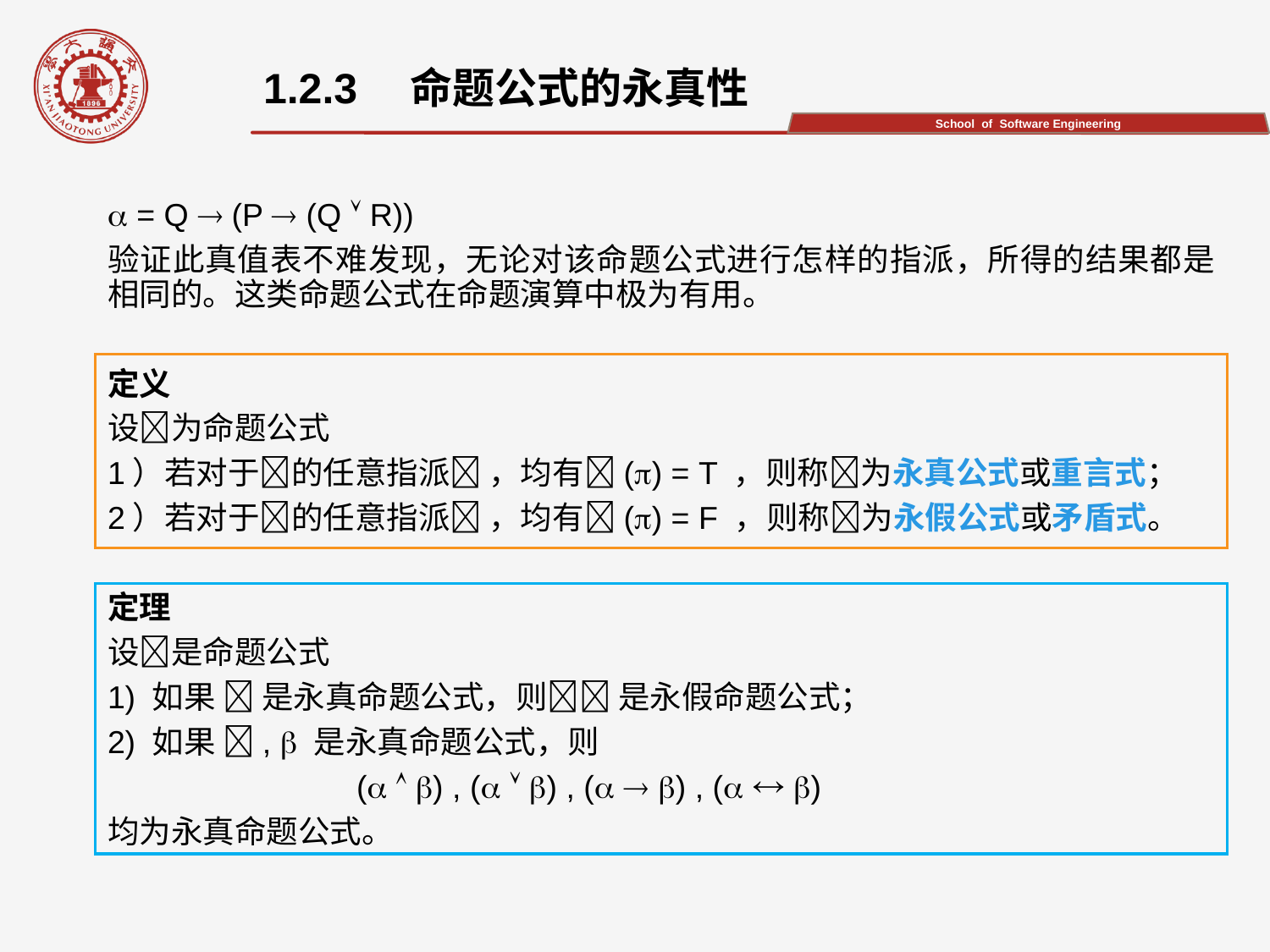

1.2.3　命题公式的永真性
α = Q → (P → (Q ∨ R))
验证此真值表不难发现，无论对该命题公式进行怎样的指派，所得的结果都是相同的。这类命题公式在命题演算中极为有用。

定义
设α为命题公式
1）若对于α的任意指派π ，均有α(π) = T ，则称α为永真公式或重言式；
2）若对于α的任意指派π ，均有α(π) = F ，则称α为永假公式或矛盾式。

定理
设α是命题公式
1) 如果 α 是永真命题公式，则¬α 是永假命题公式；
2) 如果 α, β 是永真命题公式，则
                            (α ∧ β) , (α ∨ β) , (α → β) , (α ↔ β)
均为永真命题公式。